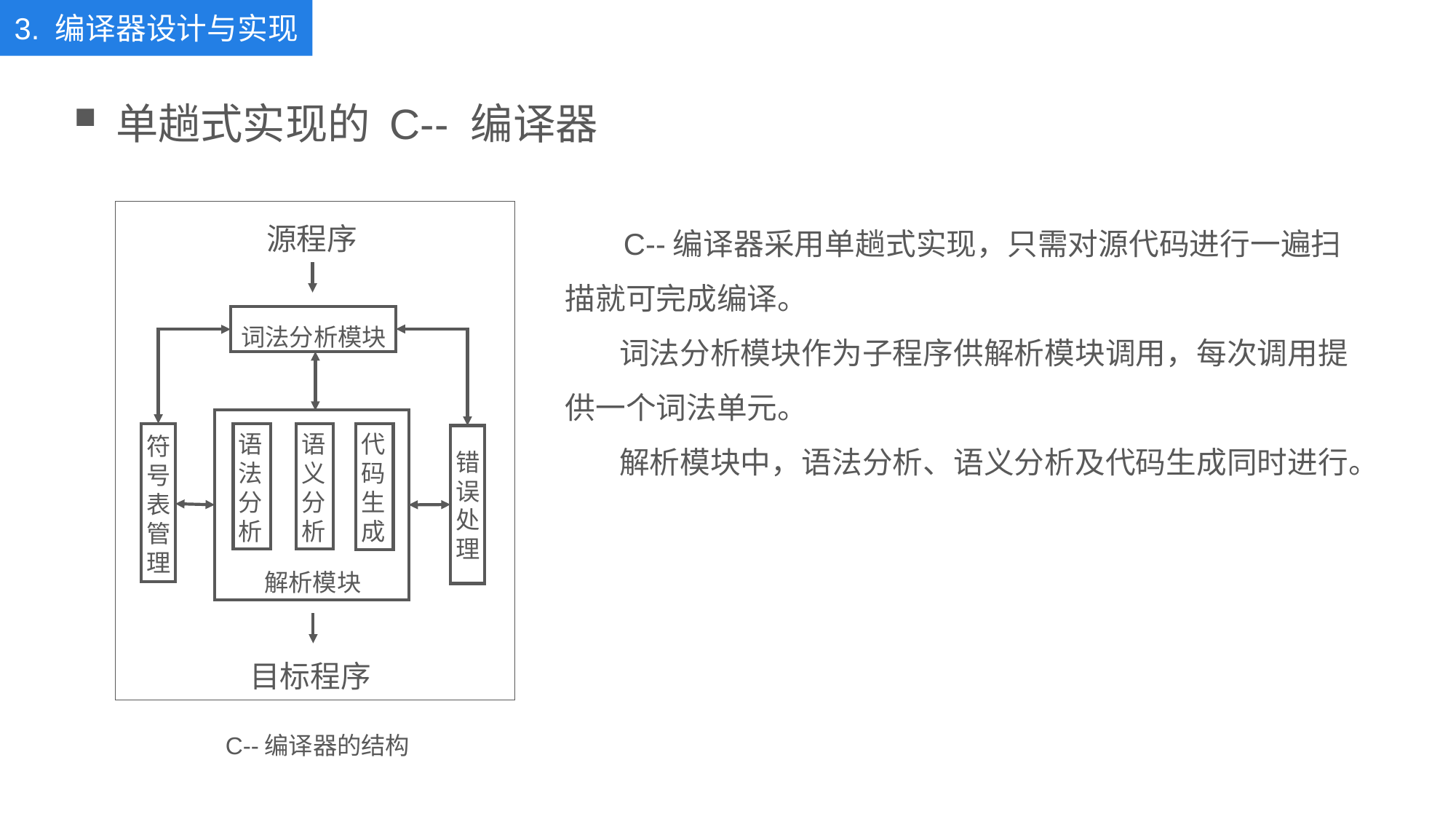

3. 编译器设计与实现
单趟式实现的 C-- 编译器

源程序

       C--编译器采用单趟式实现，只需对源代码进行一遍扫描就可完成编译。
       词法分析模块作为子程序供解析模块调用，每次调用提供一个词法单元。
       解析模块中，语法分析、语义分析及代码生成同时进行。
词法分析模块

语法分析

语义分析

符号表管理
代码生成

错误处理
解析模块
目标程序
C--编译器的结构